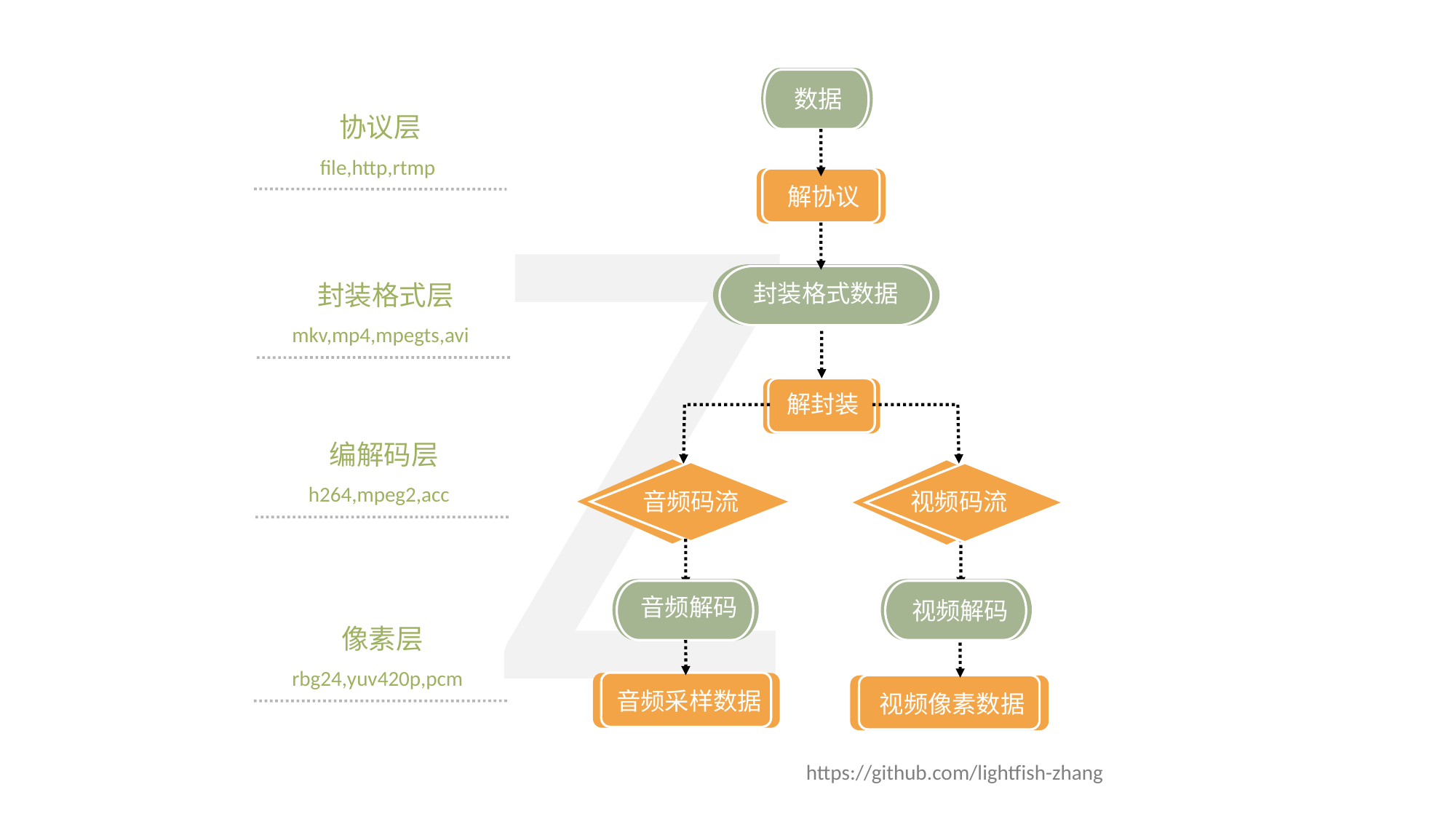

Z

数据
协议层

file,http,rtmp

解协议

封装格式层
封装格式数据
mkv,mp4,mpegts,avi

解封装

编解码层

h264,mpeg2,acc
音频码流
视频码流

音频解码
视频解码
像素层

rbg24,yuv420p,pcm

音频采样数据
视频像素数据
https://github.com/lightfish-zhang